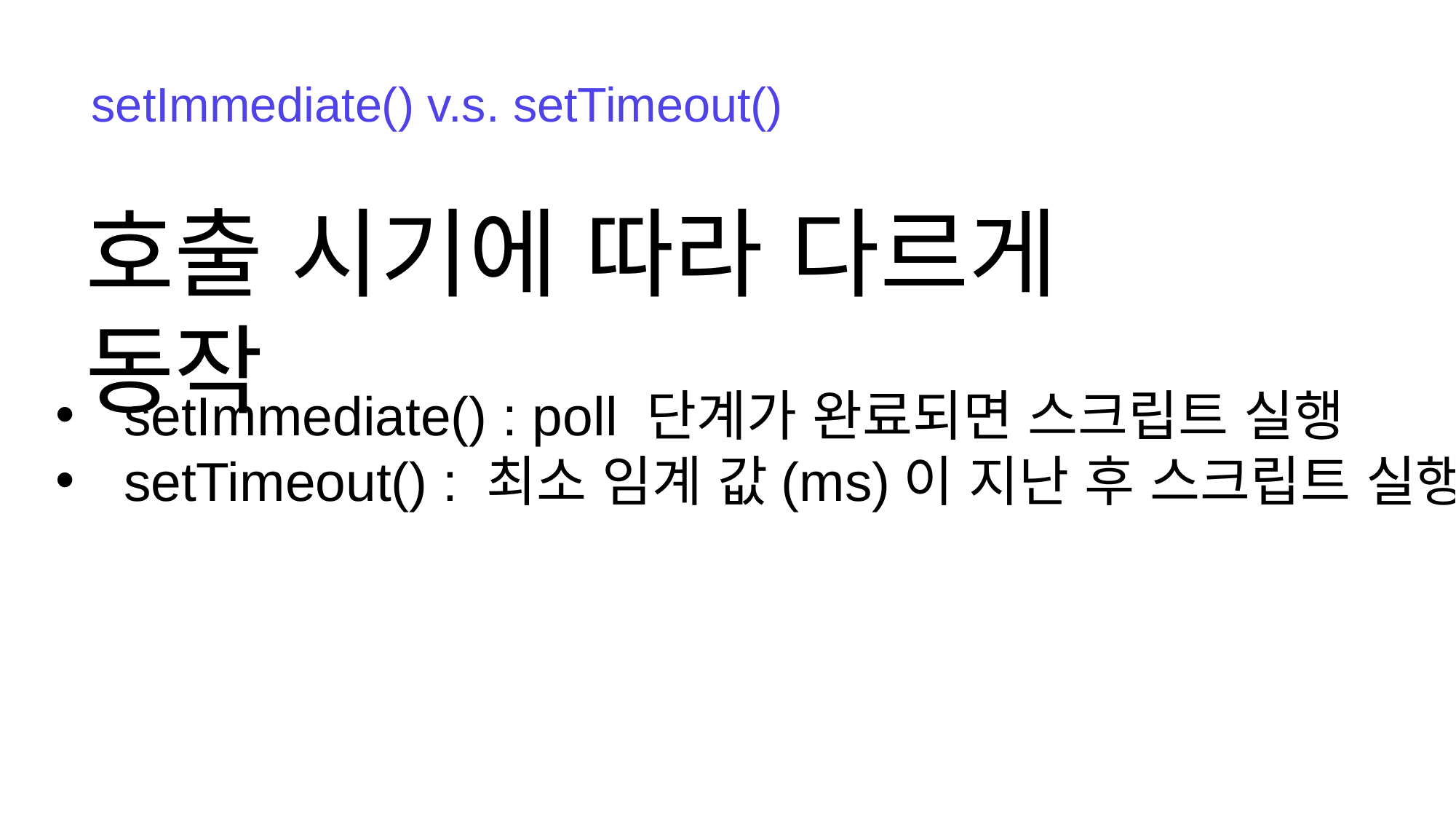

setImmediate() v.s. setTimeout()
호출 시기에 따라 다르게 동작
setImmediate() : poll 단계가 완료되면 스크립트 실행
setTimeout() : 최소 임계 값(ms)이 지난 후 스크립트 실행